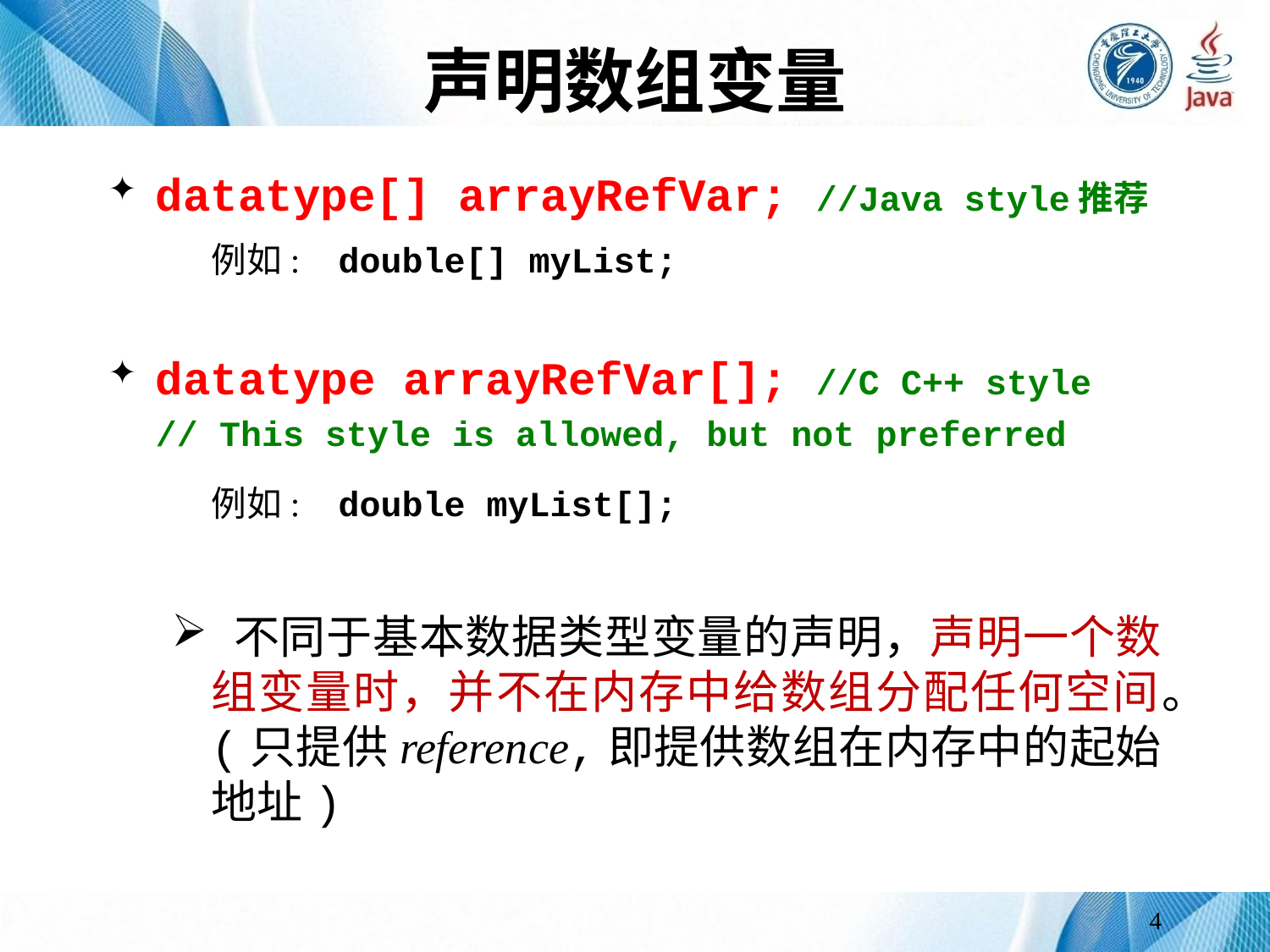

# 声明数组变量
datatype[] arrayRefVar; //Java style推荐
	例如:	double[] myList;

datatype arrayRefVar[]; //C C++ style
	// This style is allowed, but not preferred
	例如: 	double myList[];

 不同于基本数据类型变量的声明，声明一个数组变量时，并不在内存中给数组分配任何空间。(只提供reference,即提供数组在内存中的起始地址)
4